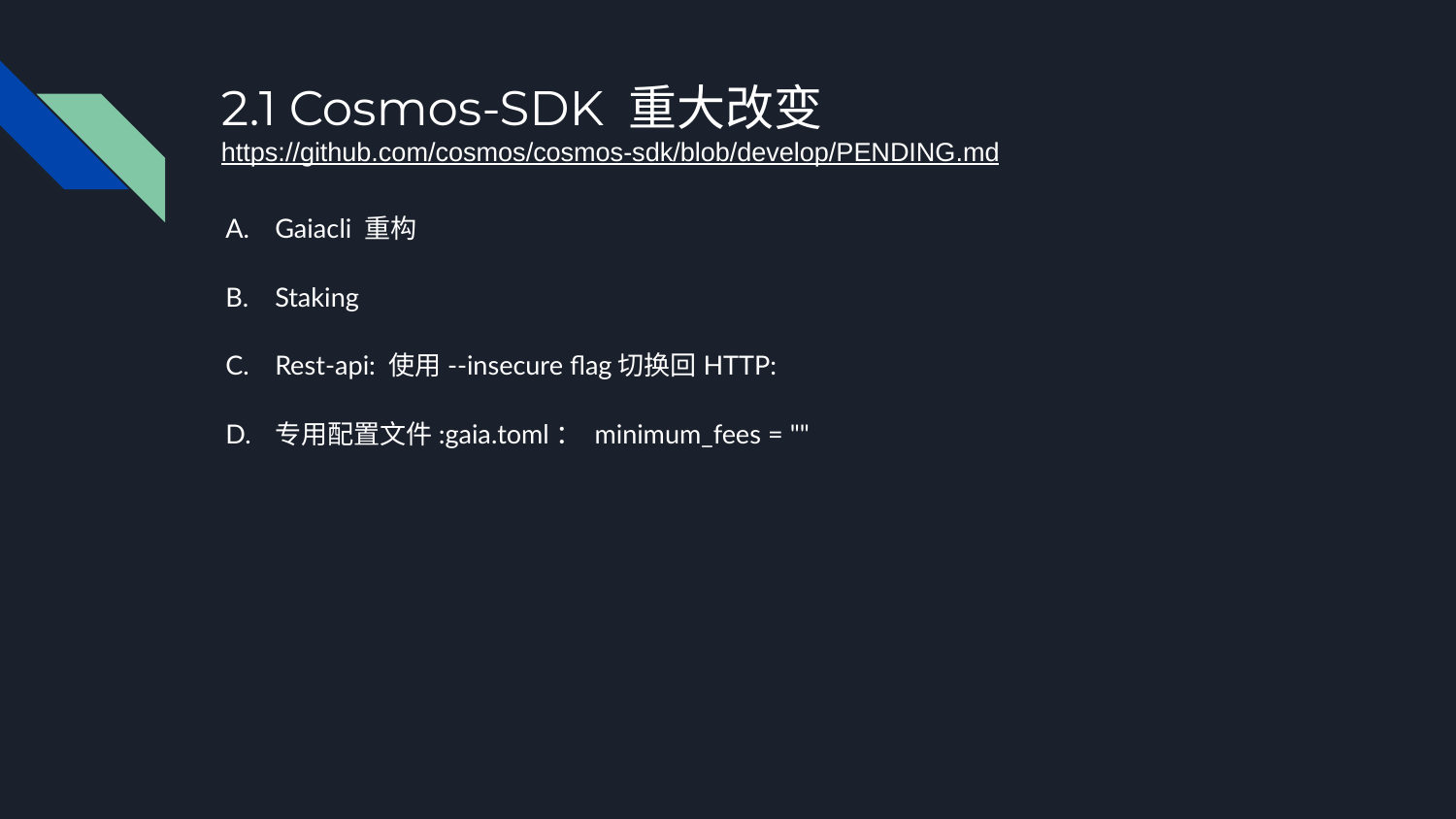

# 2.1 Cosmos-SDK 重大改变
https://github.com/cosmos/cosmos-sdk/blob/develop/PENDING.md
Gaiacli 重构
Staking
Rest-api: 使用--insecure flag切换回HTTP:
专用配置文件:gaia.toml： minimum_fees = ""